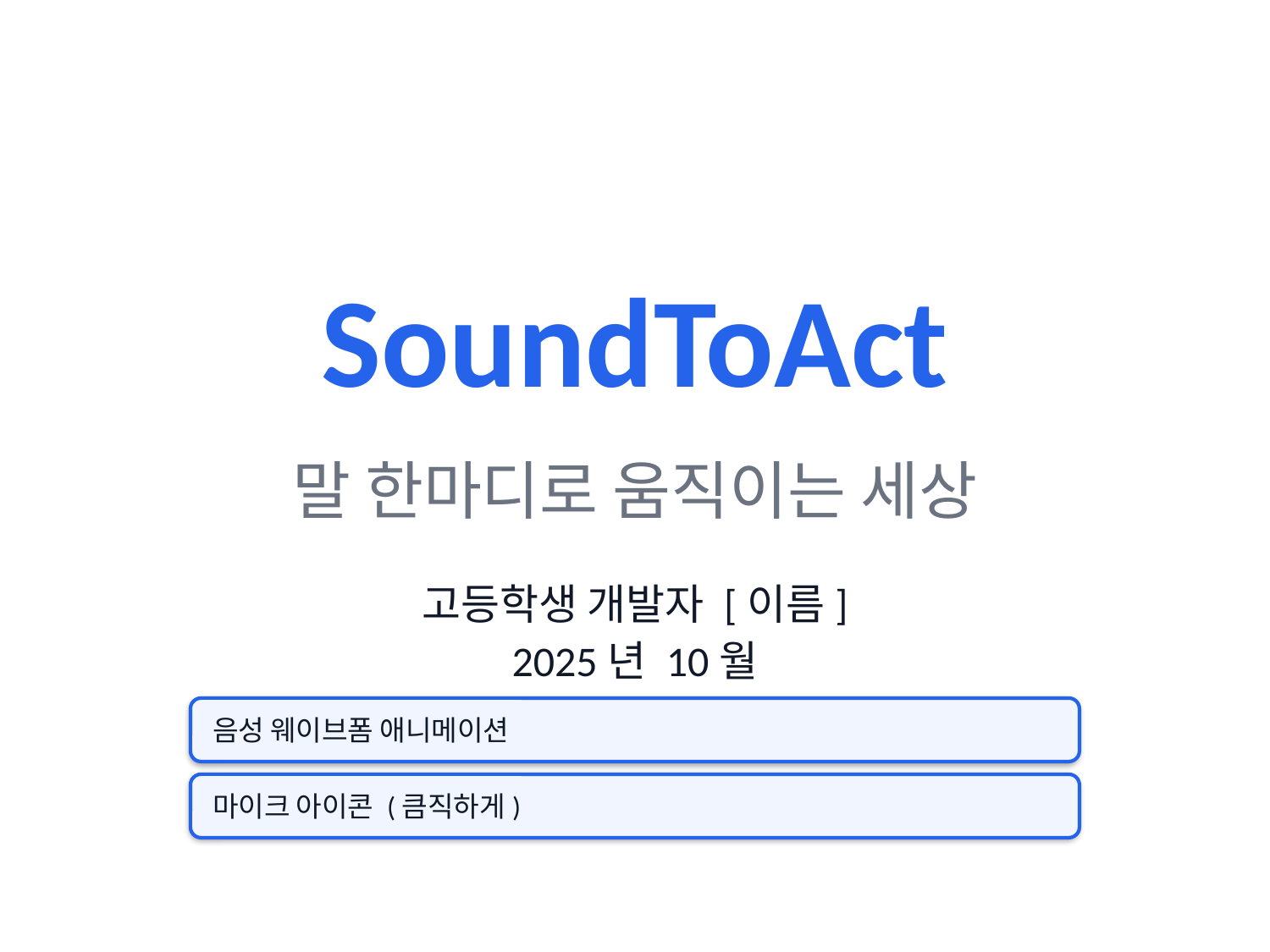

SoundToAct
말 한마디로 움직이는 세상
고등학생 개발자 [이름]
2025년 10월
음성 웨이브폼 애니메이션
마이크 아이콘 (큼직하게)